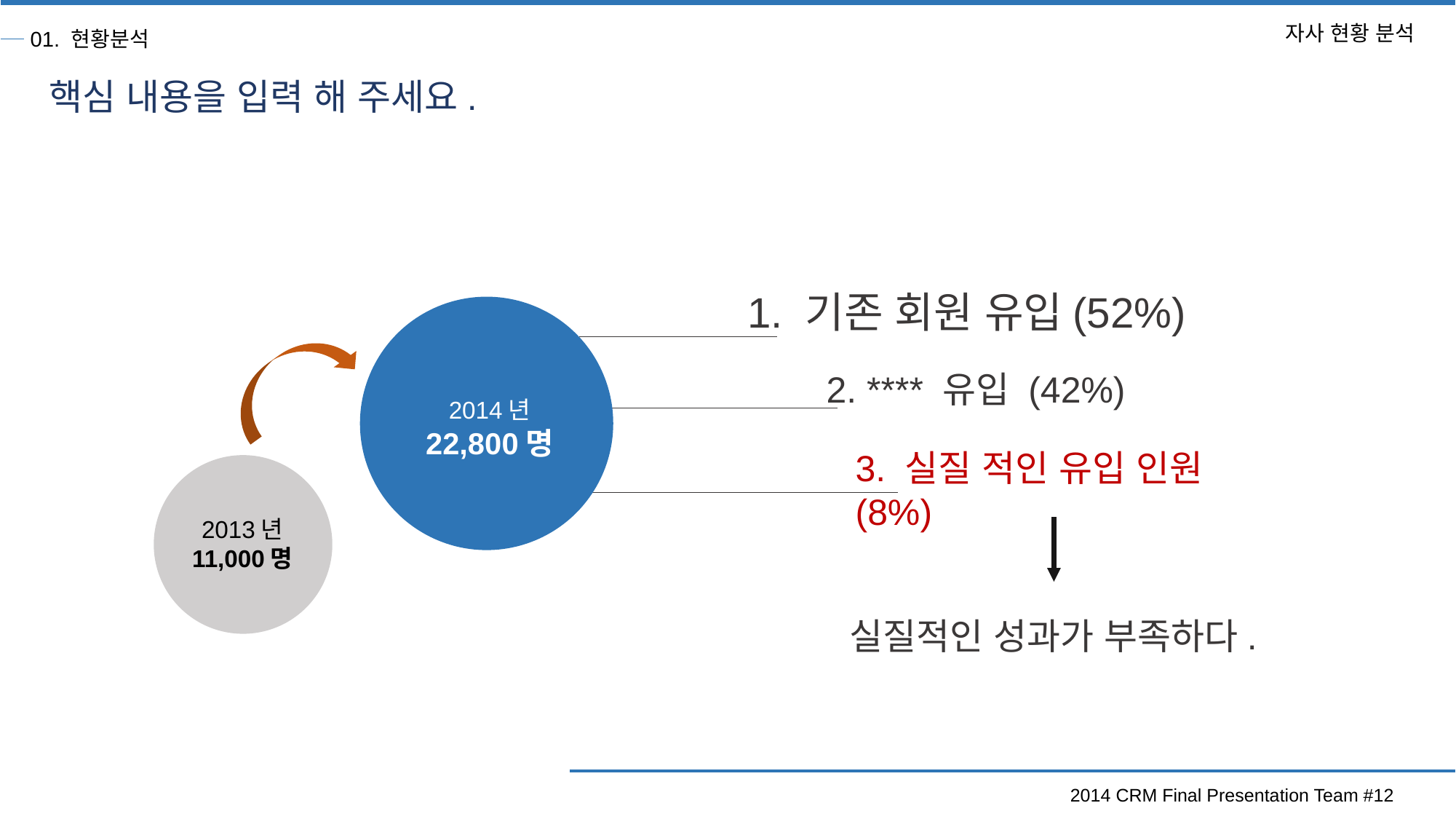

자사 현황 분석
01. 현황분석
핵심 내용을 입력 해 주세요.
1. 기존 회원 유입(52%)

2. **** 유입 (42%)
2014년
22,800명

3. 실질 적인 유입 인원(8%)

2013년
11,000명

실질적인 성과가 부족하다.
2014 CRM Final Presentation Team #12